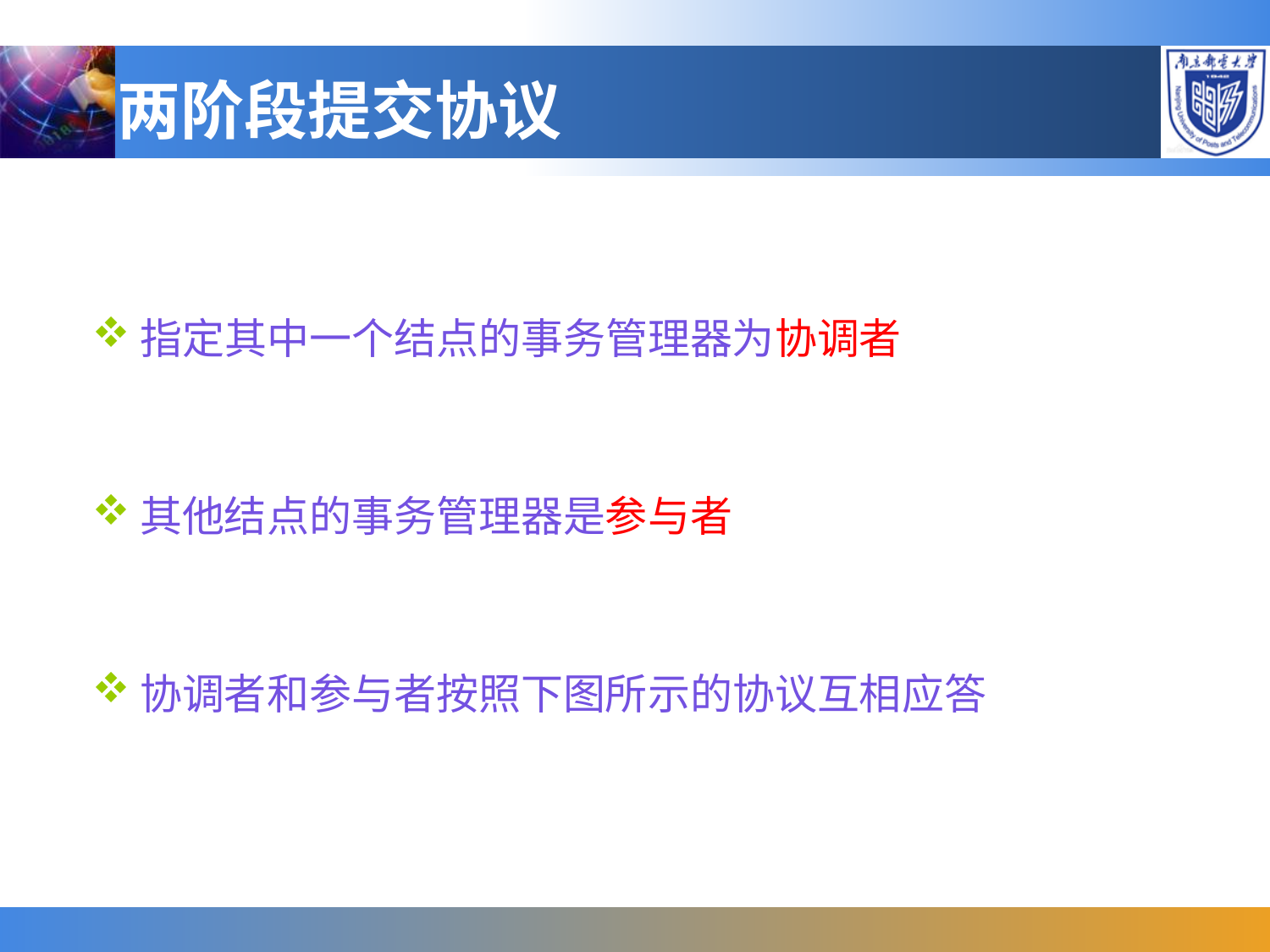

# 两阶段提交协议

指定其中一个结点的事务管理器为协调者

其他结点的事务管理器是参与者

协调者和参与者按照下图所示的协议互相应答